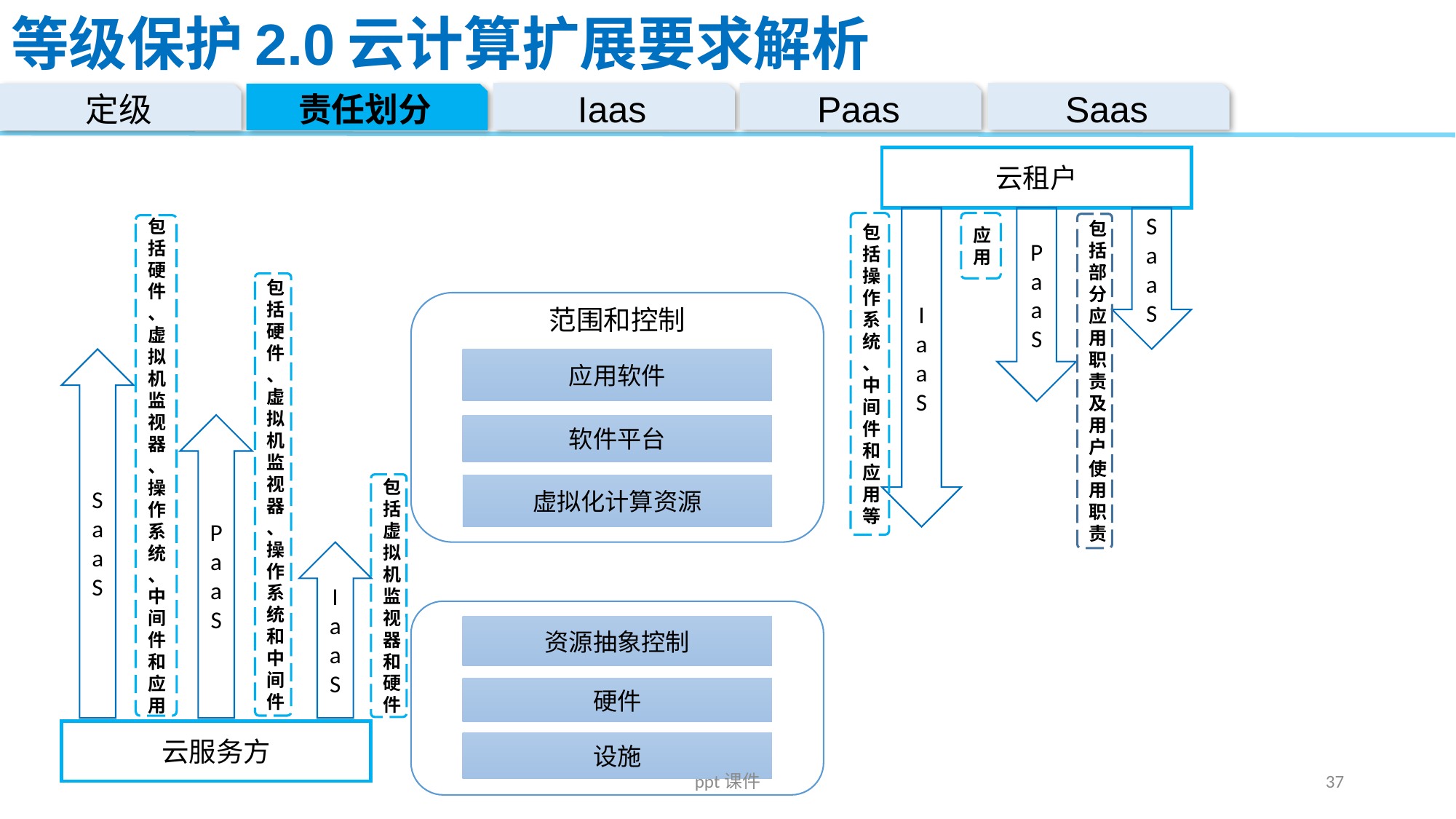

# 等级保护2.0云计算扩展要求解析
Iaas
Paas
Saas
定级
责任划分
云租户
I
a
a
S
P
a
a
S
S
a
a
S
包括操作系统、中间件和应用等
应用
包括部分应用职责及用户使用职责
包括硬件、虚拟机监视器、操作系统、中间件和应用
包括硬件、虚拟机监视器、操作系统和中间件

范围和控制
S
a
a
S
应用软件
P
a
a
S
软件平台
包括虚拟机监视器和硬件
虚拟化计算资源
I
a
a
S

资源抽象控制
硬件
云服务方
设施
ppt课件
37